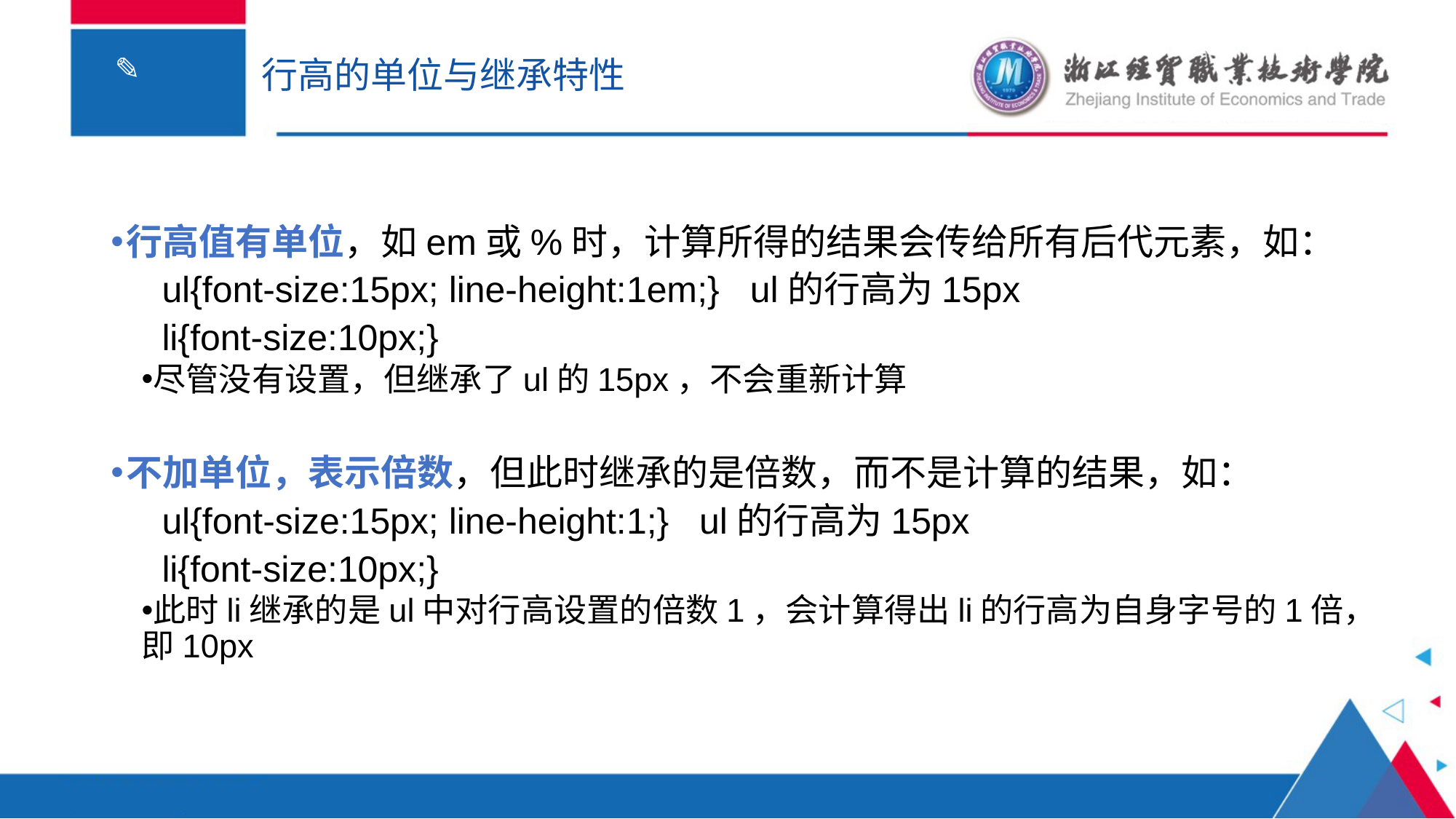

# 行高的单位与继承特性
行高值有单位，如em或%时，计算所得的结果会传给所有后代元素，如：
     ul{font-size:15px; line-height:1em;}   ul的行高为15px
     li{font-size:10px;}
尽管没有设置，但继承了ul的15px，不会重新计算

不加单位，表示倍数，但此时继承的是倍数，而不是计算的结果，如：
     ul{font-size:15px; line-height:1;}   ul的行高为15px
     li{font-size:10px;}
此时li继承的是ul中对行高设置的倍数1，会计算得出li的行高为自身字号的1倍，即10px